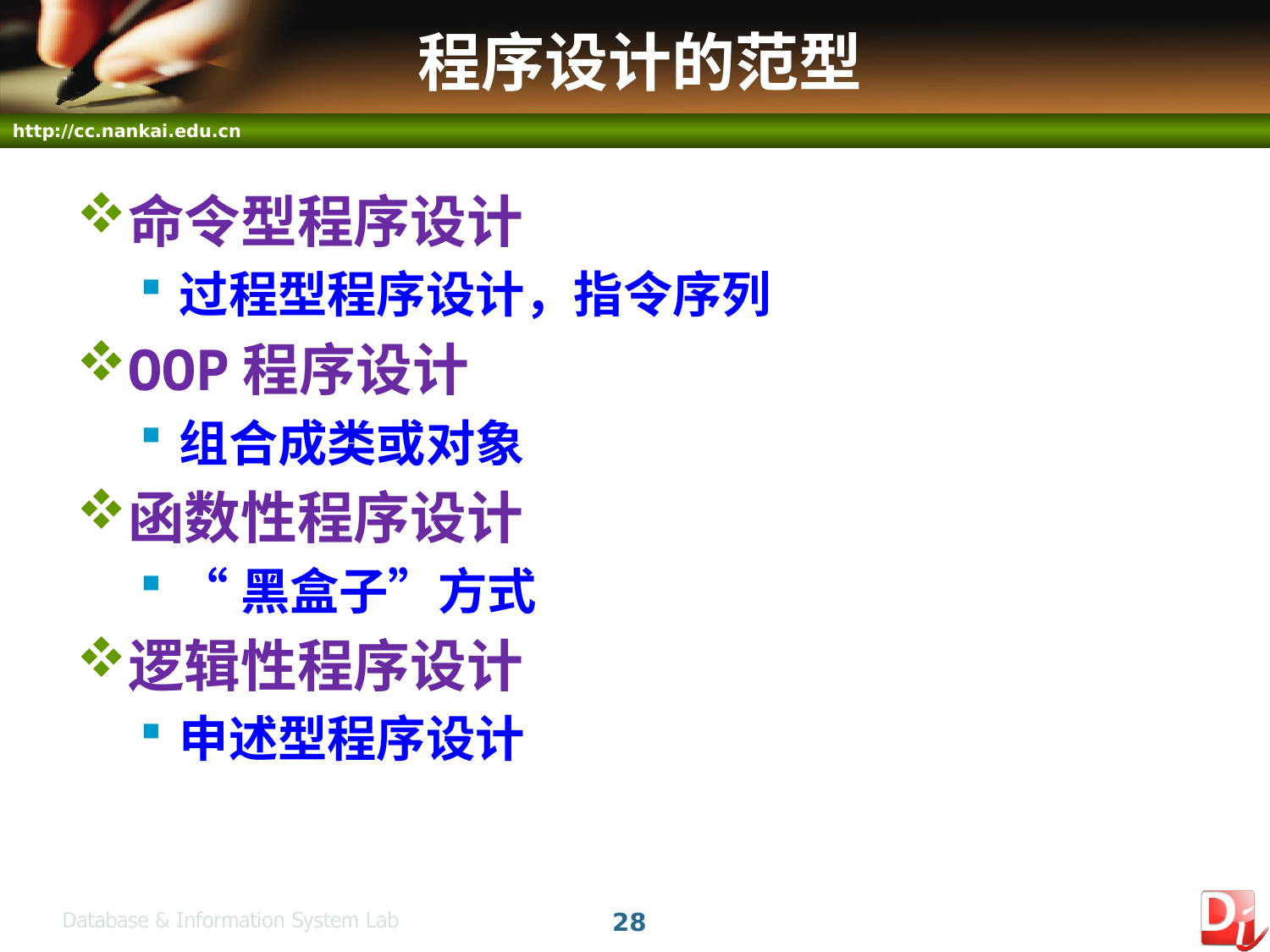

# 程序设计的范型
命令型程序设计
过程型程序设计，指令序列
OOP程序设计
组合成类或对象
函数性程序设计
“黑盒子”方式
逻辑性程序设计
申述型程序设计

28
Database & Information System Lab